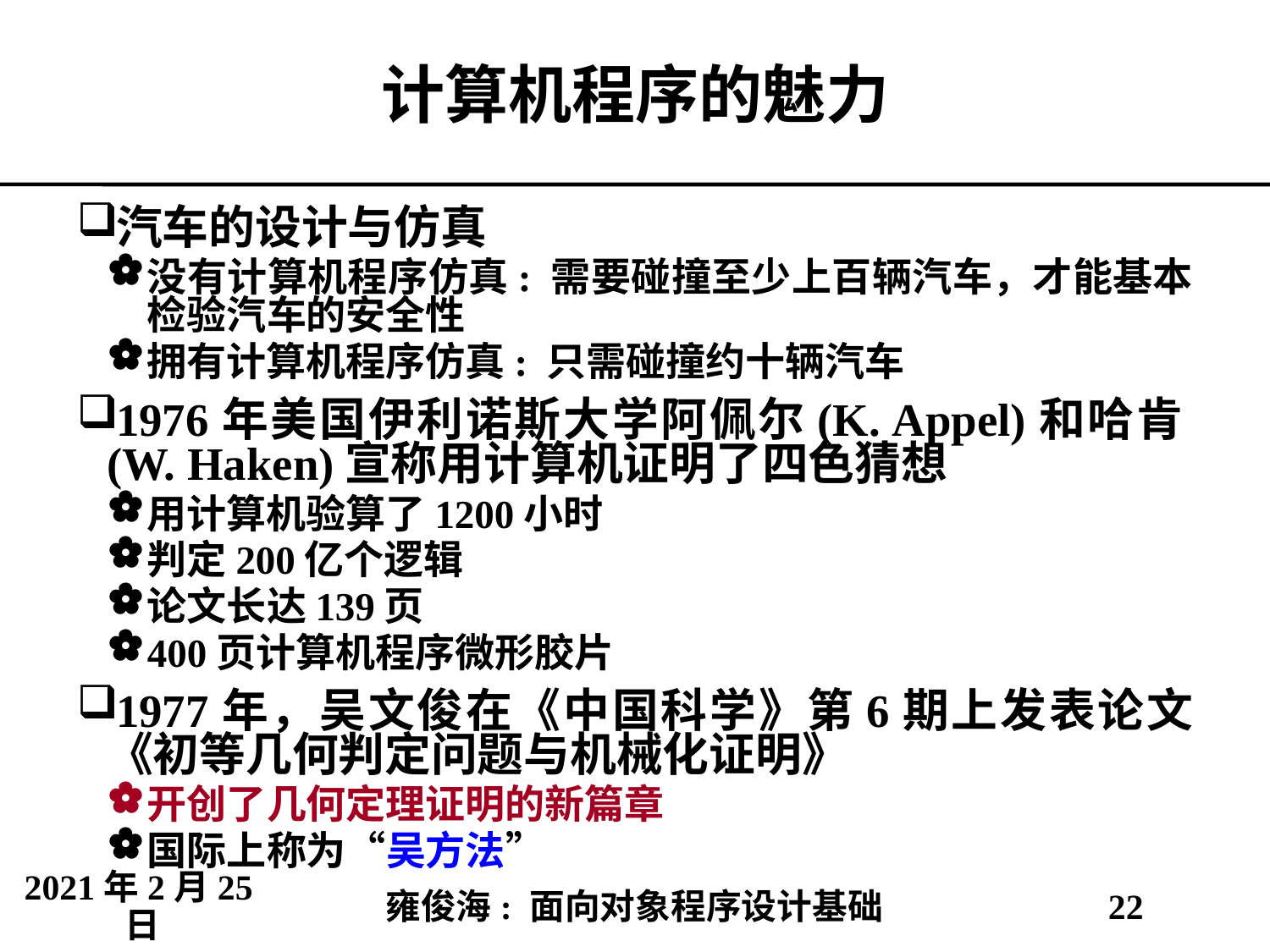

# 计算机程序的魅力

汽车的设计与仿真
没有计算机程序仿真: 需要碰撞至少上百辆汽车，才能基本检验汽车的安全性
拥有计算机程序仿真: 只需碰撞约十辆汽车
1976年美国伊利诺斯大学阿佩尔(K. Appel)和哈肯(W. Haken)宣称用计算机证明了四色猜想
用计算机验算了1200小时
判定200亿个逻辑
论文长达139页
400页计算机程序微形胶片
1977年，吴文俊在《中国科学》第6期上发表论文《初等几何判定问题与机械化证明》
开创了几何定理证明的新篇章
国际上称为“吴方法”
2021年2月25日
雍俊海: 面向对象程序设计基础
22